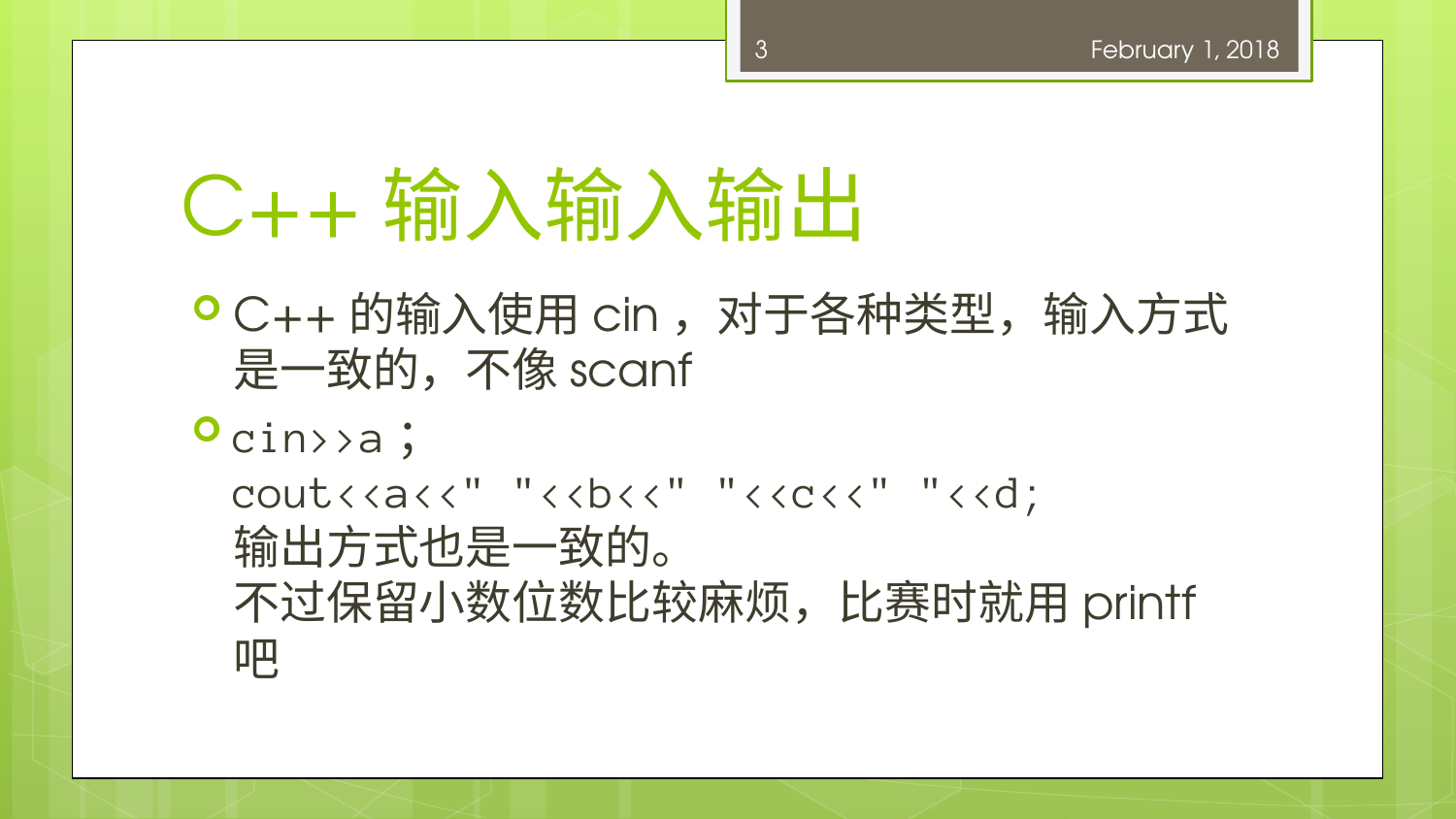

3
February 1, 2018
# C++输入输入输出
C++的输入使用cin，对于各种类型，输入方式是一致的，不像scanf
cin>>a；
cout<<a<<" "<<b<<" "<<c<<" "<<d;
输出方式也是一致的。
不过保留小数位数比较麻烦，比赛时就用printf吧